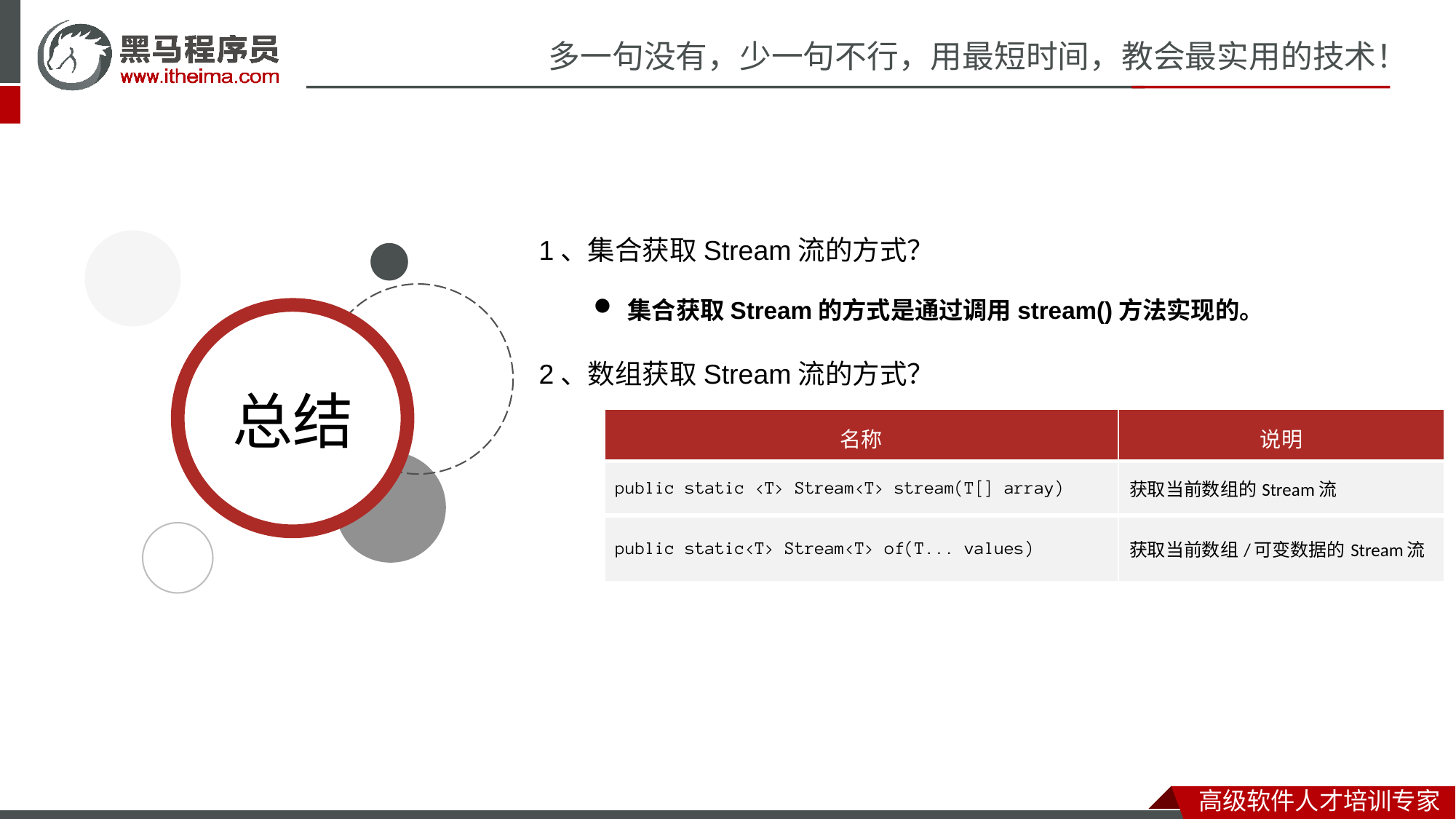

1、集合获取Stream流的方式？
集合获取Stream的方式是通过调用stream()方法实现的。
2、数组获取Stream流的方式？

| 名称 | 说明 |
| --- | --- |
| public static <T> Stream<T> stream(T[] array) | 获取当前数组的Stream流 |
| public static<T> Stream<T> of(T... values) | 获取当前数组/可变数据的Stream流 |